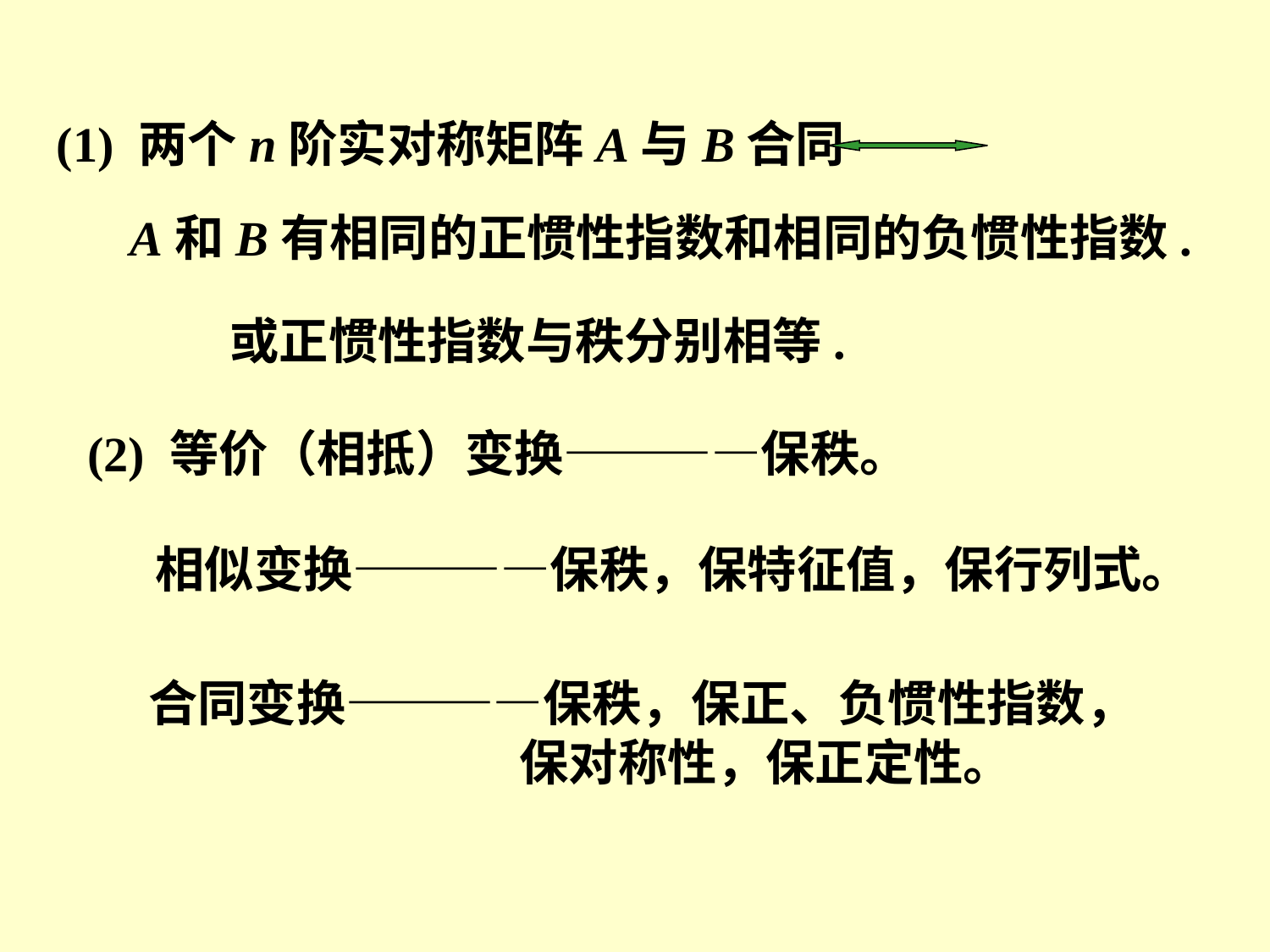

(1) 两个n阶实对称矩阵A与B合同

A和B有相同的正惯性指数和相同的负惯性指数.
或正惯性指数与秩分别相等.
(2) 等价（相抵）变换————保秩。
相似变换————保秩，保特征值，保行列式。
合同变换————保秩，保正、负惯性指数，
                                保对称性，保正定性。